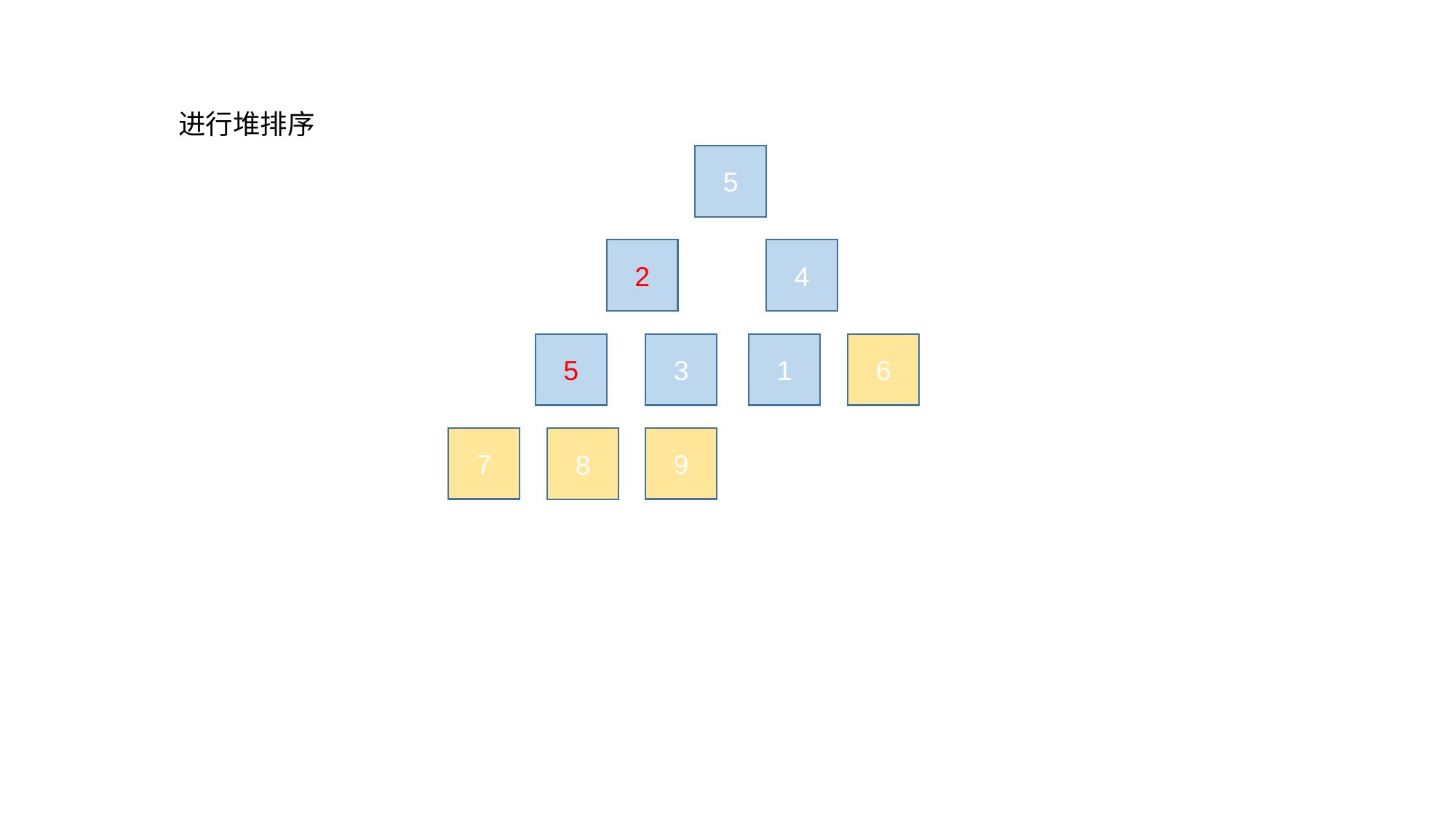

进行堆排序
5
2
4
5
3
1
6
7
9
8